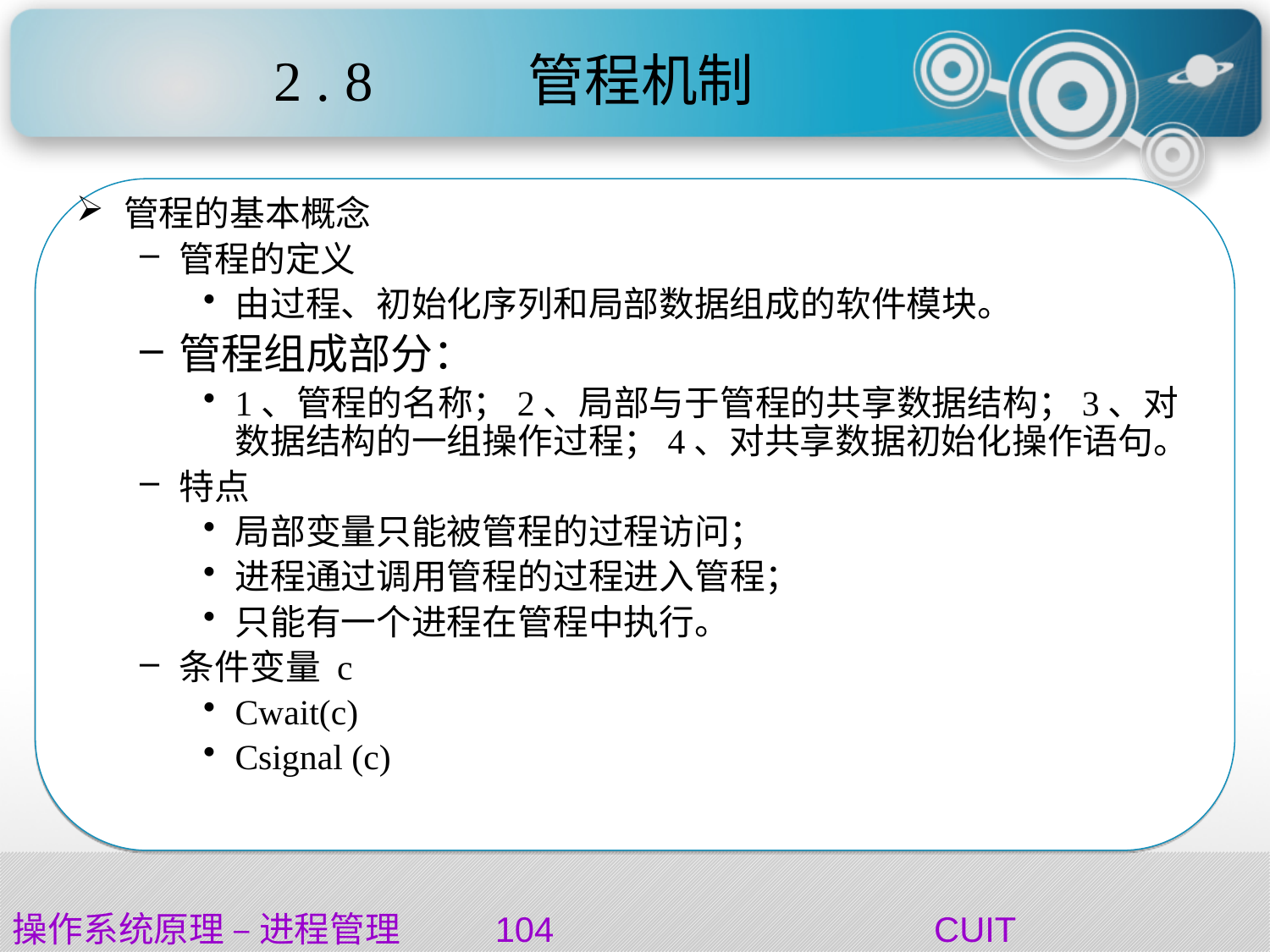

# 2 . 8		管程机制
管程的基本概念
管程的定义
由过程、初始化序列和局部数据组成的软件模块。
管程组成部分：
1、管程的名称；2、局部与于管程的共享数据结构；3、对数据结构的一组操作过程；4、对共享数据初始化操作语句。
特点
局部变量只能被管程的过程访问；
进程通过调用管程的过程进入管程；
只能有一个进程在管程中执行。
条件变量 c
Cwait(c)
Csignal (c)